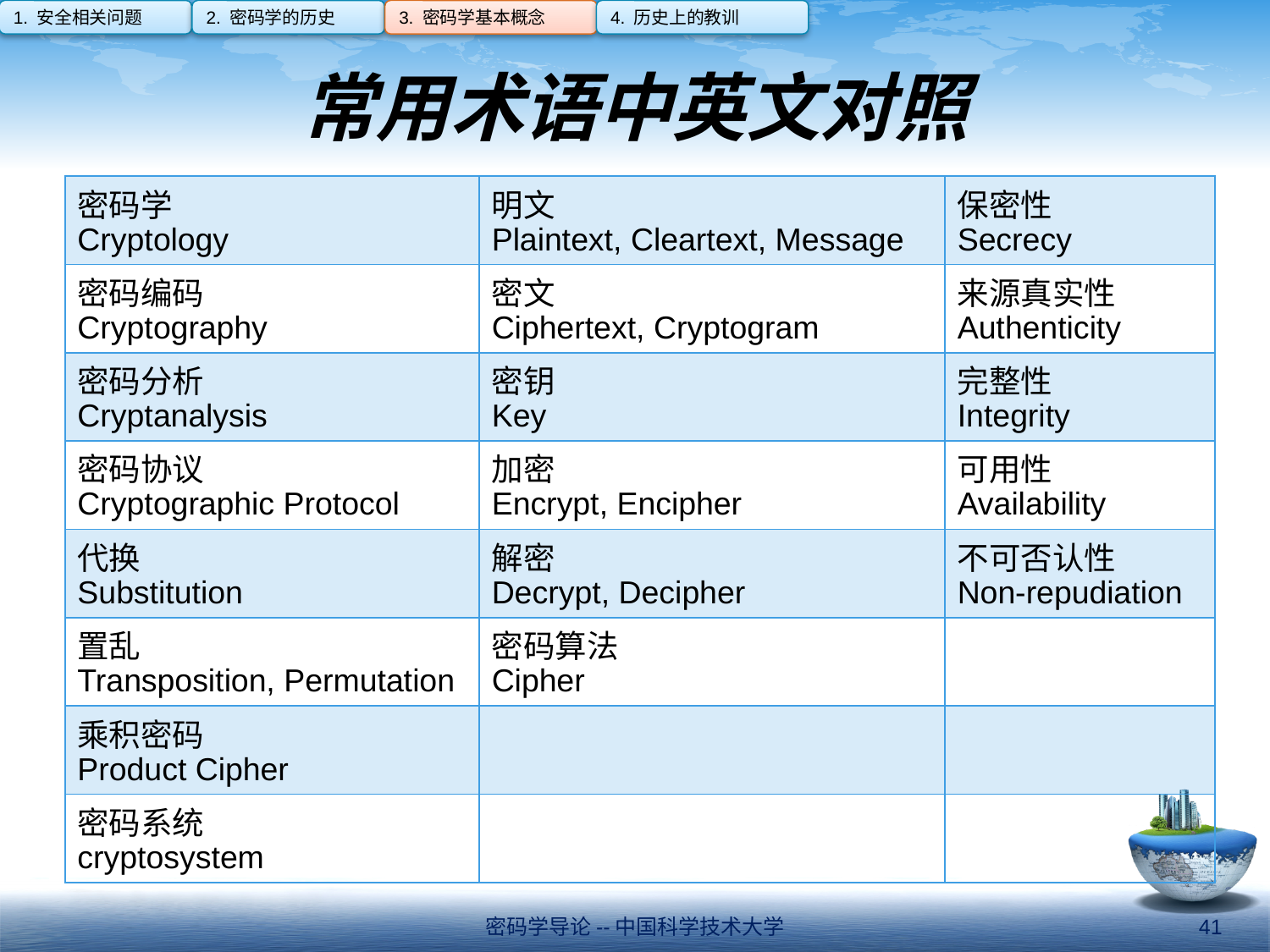

1. 安全相关问题
2. 密码学的历史
3. 密码学基本概念
4. 历史上的教训
# 常用术语中英文对照
| 密码学 Cryptology | 明文 Plaintext, Cleartext, Message | 保密性 Secrecy |
| --- | --- | --- |
| 密码编码 Cryptography | 密文 Ciphertext, Cryptogram | 来源真实性 Authenticity |
| 密码分析 Cryptanalysis | 密钥 Key | 完整性 Integrity |
| 密码协议 Cryptographic Protocol | 加密 Encrypt, Encipher | 可用性 Availability |
| 代换 Substitution | 解密 Decrypt, Decipher | 不可否认性 Non-repudiation |
| 置乱 Transposition, Permutation | 密码算法 Cipher |  |
| 乘积密码 Product Cipher |  |  |
| 密码系统 cryptosystem |  |  |
密码学导论--中国科学技术大学
41